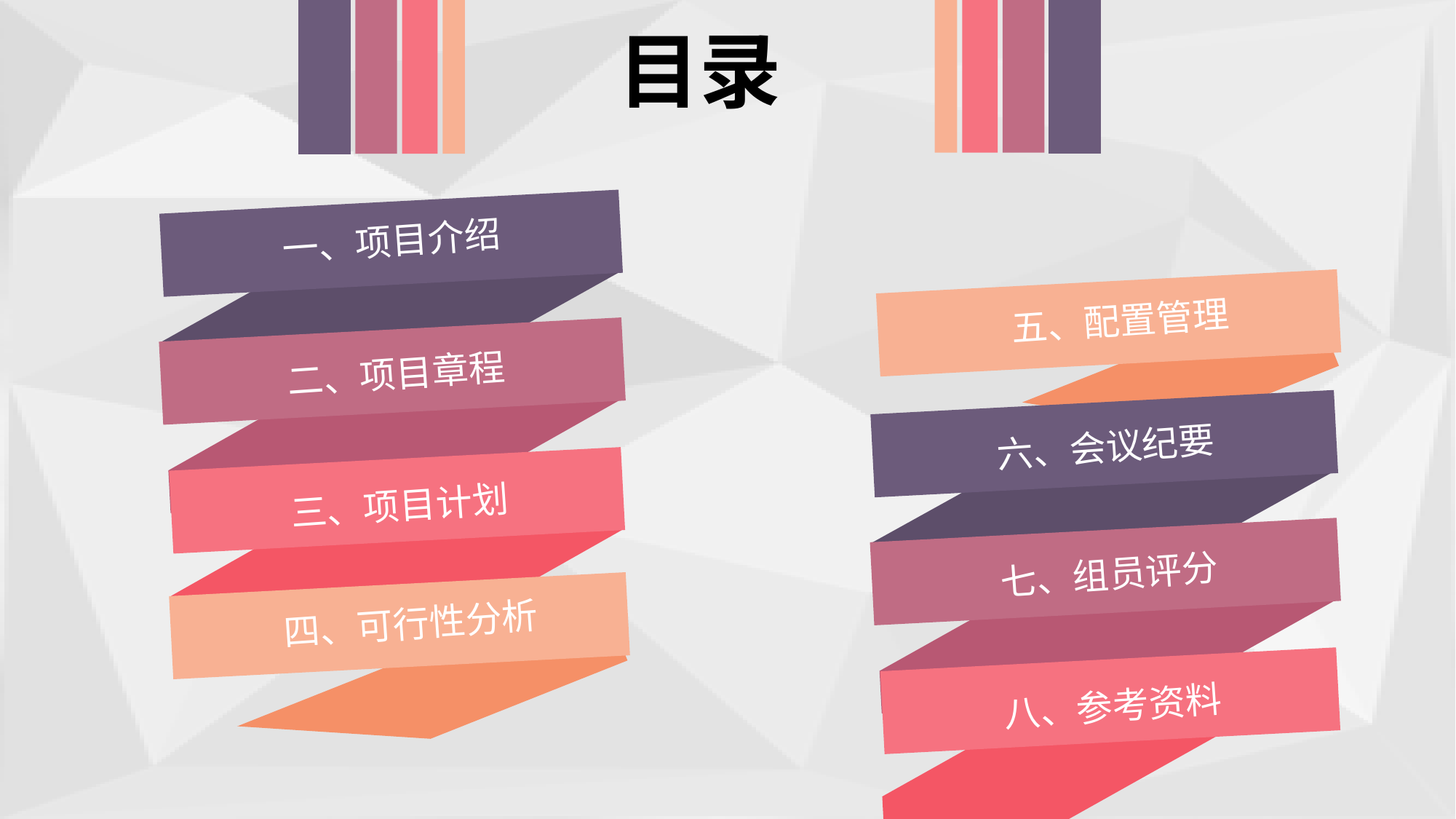

目录

一、项目介绍

二、项目章程

三、项目计划

四、可行性分析

五、配置管理

六、会议纪要

七、组员评分

八、参考资料